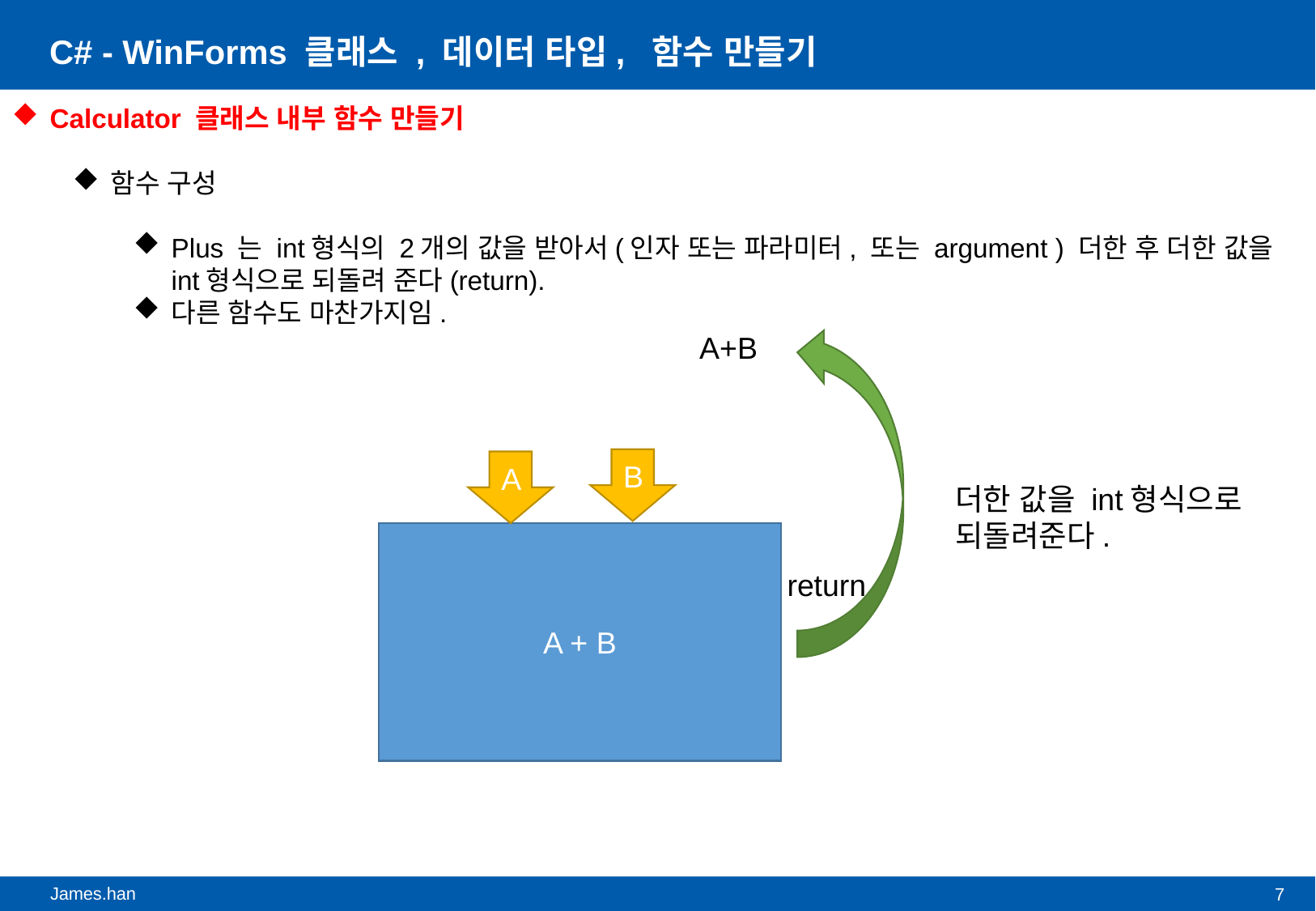

# C# - WinForms 클래스 , 데이터 타입,  함수 만들기
Calculator 클래스 내부 함수 만들기

함수 구성

Plus 는 int형식의 2개의 값을 받아서(인자 또는 파라미터, 또는 argument ) 더한 후 더한 값을 int형식으로 되돌려 준다(return).
다른 함수도 마찬가지임.
A+B

B
A
더한 값을 int형식으로
되돌려준다.
A + B
return
7